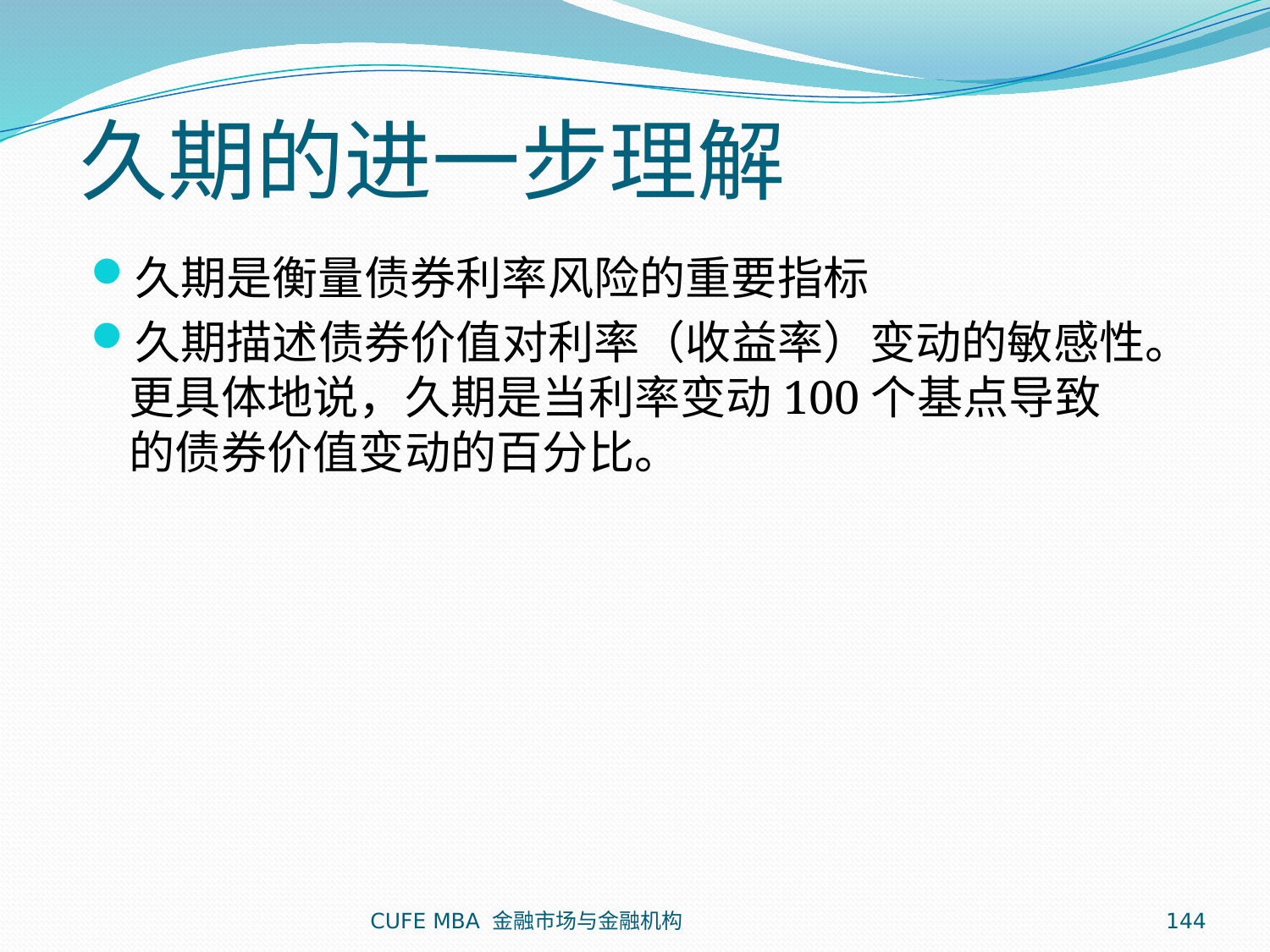

# 久期的进一步理解
久期是衡量债券利率风险的重要指标
久期描述债券价值对利率（收益率）变动的敏感性。更具体地说，久期是当利率变动100个基点导致的债券价值变动的百分比。

CUFE MBA 金融市场与金融机构
144